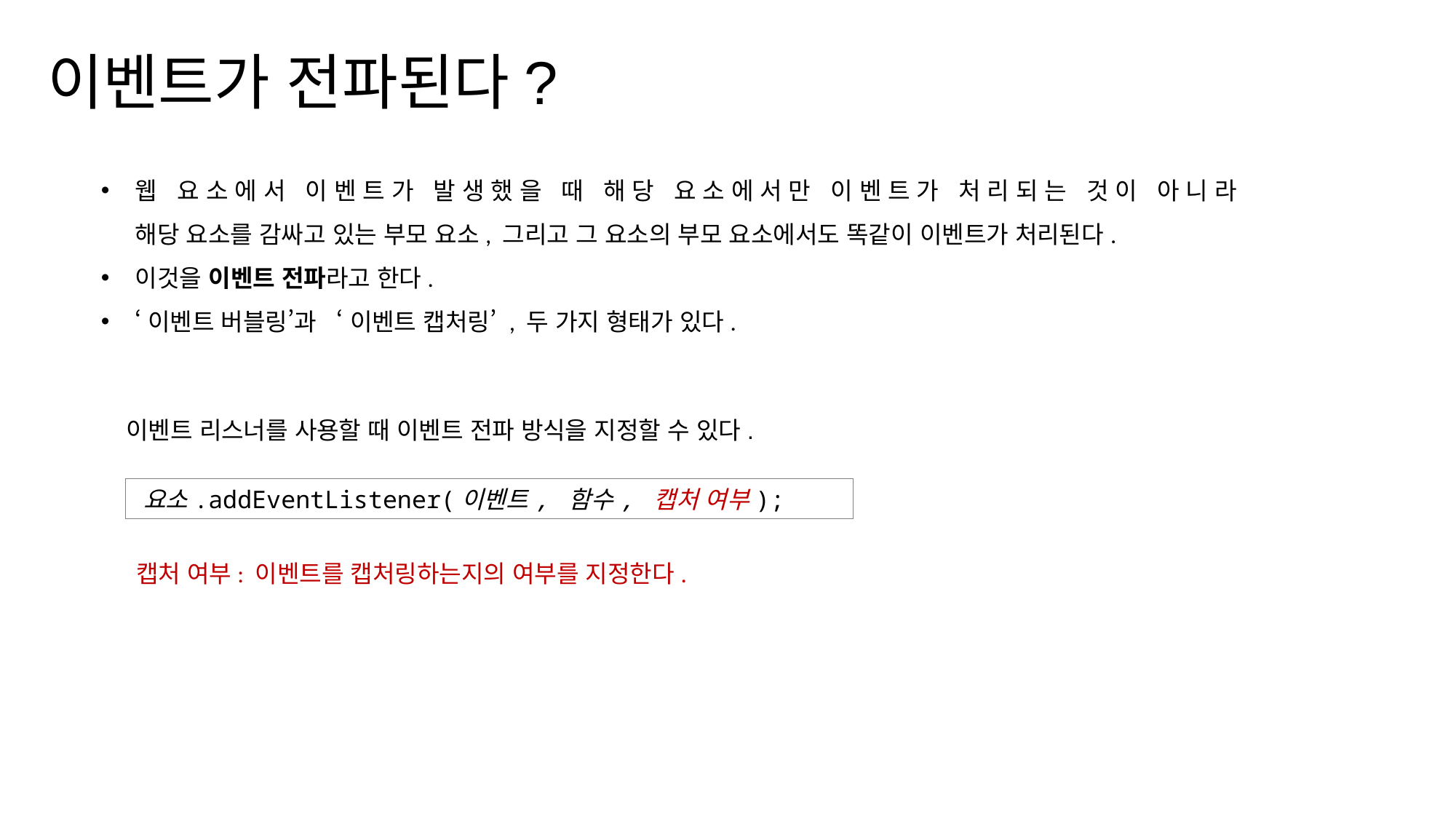

이벤트가 전파된다?
웹 요소에서 이벤트가 발생했을 때 해당 요소에서만 이벤트가 처리되는 것이 아니라
해당 요소를 감싸고 있는 부모 요소, 그리고 그 요소의 부모 요소에서도 똑같이 이벤트가 처리된다.
이것을 이벤트 전파라고 한다.
‘이벤트 버블링’과   ‘ 이벤트 캡처링’ , 두 가지 형태가 있다.
이벤트 리스너를 사용할 때 이벤트 전파 방식을 지정할 수 있다.
요소.addEventListener(이벤트, 함수, 캡처 여부);
캡처 여부: 이벤트를 캡처링하는지의 여부를 지정한다.